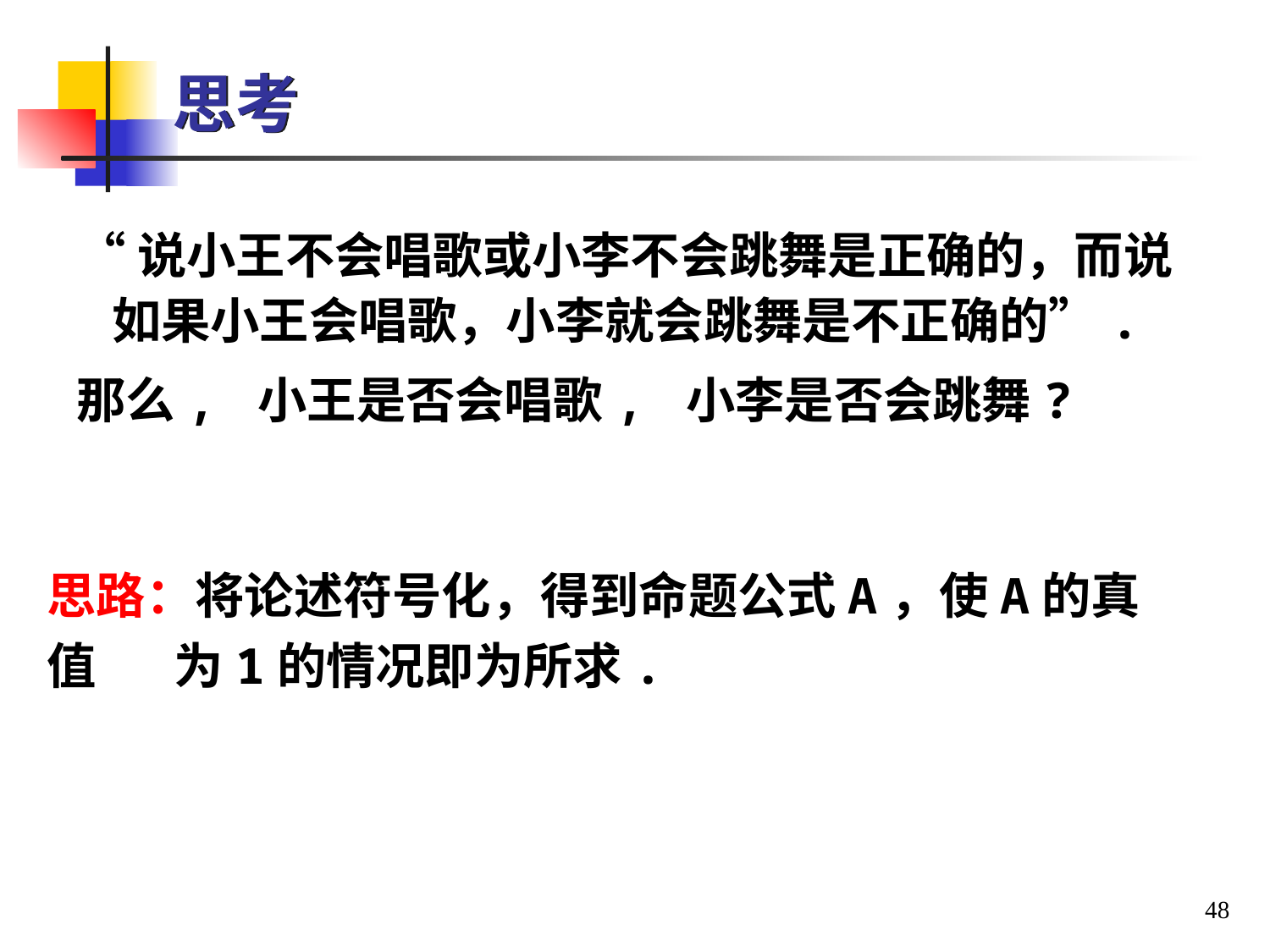

# 思考
“说小王不会唱歌或小李不会跳舞是正确的，而说如果小王会唱歌，小李就会跳舞是不正确的”.
那么, 小王是否会唱歌, 小李是否会跳舞?
思路：将论述符号化，得到命题公式A，使A的真值	为1的情况即为所求.
48